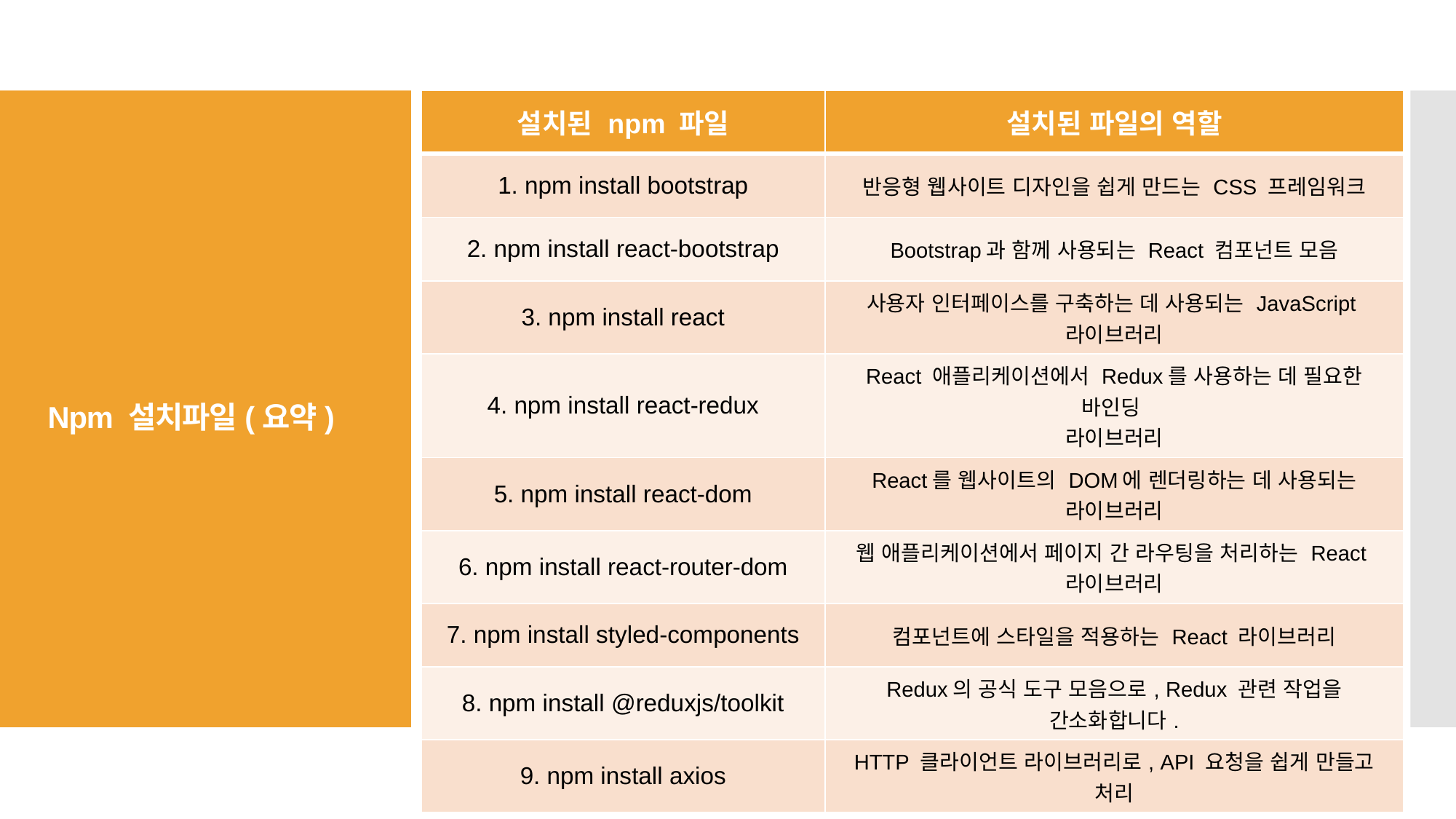

| 설치된 npm 파일 | 설치된 파일의 역할 |
| --- | --- |
| 1. npm install bootstrap | 반응형 웹사이트 디자인을 쉽게 만드는 CSS 프레임워크 |
| 2. npm install react-bootstrap | Bootstrap과 함께 사용되는 React 컴포넌트 모음 |
| 3. npm install react | 사용자 인터페이스를 구축하는 데 사용되는 JavaScript 라이브러리 |
| 4. npm install react-redux | React 애플리케이션에서 Redux를 사용하는 데 필요한 바인딩 라이브러리 |
| 5. npm install react-dom | React를 웹사이트의 DOM에 렌더링하는 데 사용되는 라이브러리 |
| 6. npm install react-router-dom | 웹 애플리케이션에서 페이지 간 라우팅을 처리하는 React 라이브러리 |
| 7. npm install styled-components | 컴포넌트에 스타일을 적용하는 React 라이브러리 |
| 8. npm install @reduxjs/toolkit | Redux의 공식 도구 모음으로, Redux 관련 작업을 간소화합니다. |
| 9. npm install axios | HTTP 클라이언트 라이브러리로, API 요청을 쉽게 만들고 처리 |
# Npm 설치파일(요약)